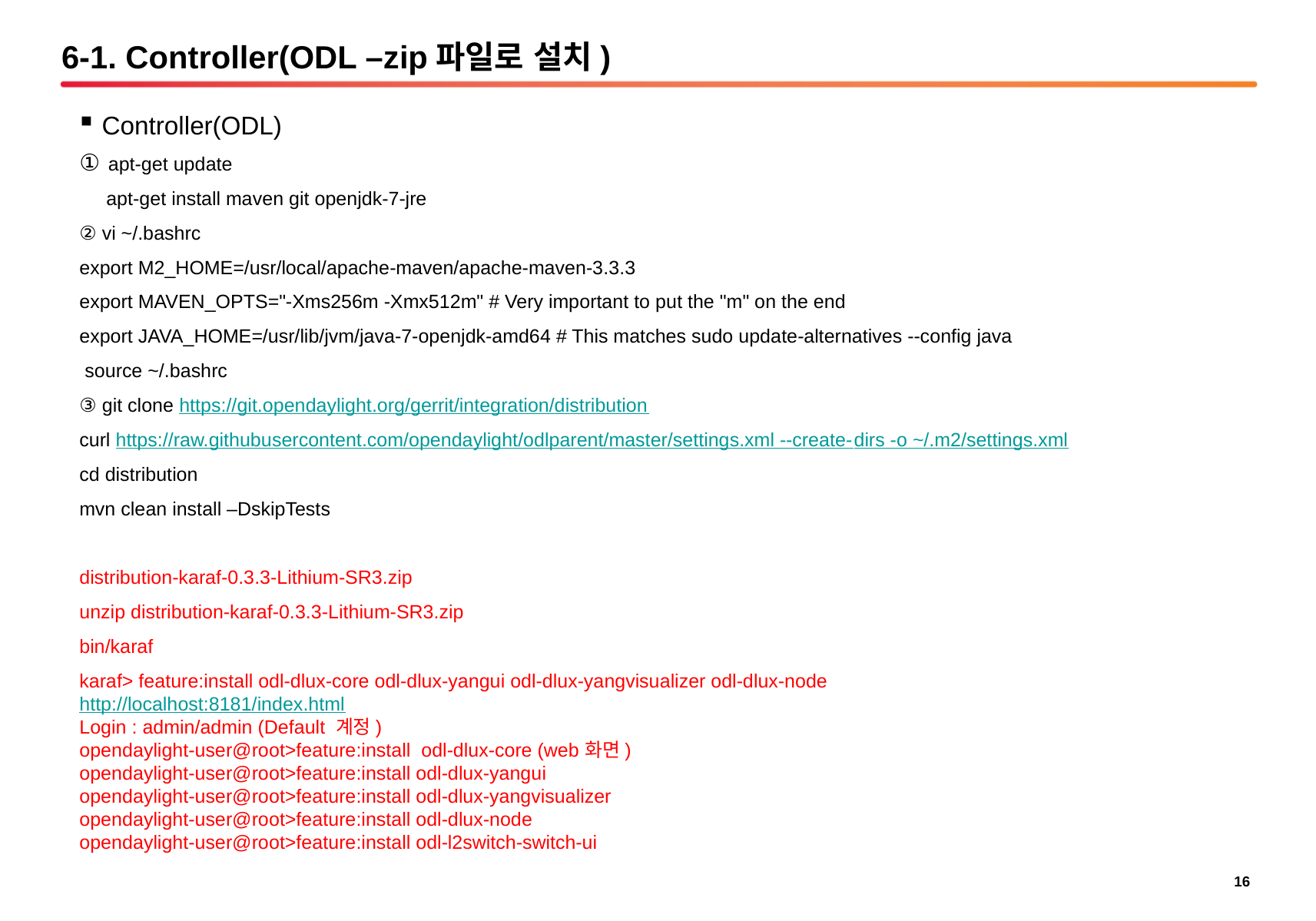

# 6-1. Controller(ODL –zip파일로 설치)
Controller(ODL)
apt-get update
     apt-get install maven git openjdk-7-jre
② vi ~/.bashrc
export M2_HOME=/usr/local/apache-maven/apache-maven-3.3.3
export MAVEN_OPTS="-Xms256m -Xmx512m" # Very important to put the "m" on the end
export JAVA_HOME=/usr/lib/jvm/java-7-openjdk-amd64 # This matches sudo update-alternatives --config java
 source ~/.bashrc
③ git clone https://git.opendaylight.org/gerrit/integration/distribution
curl https://raw.githubusercontent.com/opendaylight/odlparent/master/settings.xml --create-dirs -o ~/.m2/settings.xml
cd distribution
mvn clean install –DskipTests

distribution-karaf-0.3.3-Lithium-SR3.zip
unzip distribution-karaf-0.3.3-Lithium-SR3.zip
bin/karaf
karaf> feature:install odl-dlux-core odl-dlux-yangui odl-dlux-yangvisualizer odl-dlux-node
http://localhost:8181/index.html
Login : admin/admin (Default 계정)
opendaylight-user@root>feature:install  odl-dlux-core (web화면)
opendaylight-user@root>feature:install odl-dlux-yangui
opendaylight-user@root>feature:install odl-dlux-yangvisualizer
opendaylight-user@root>feature:install odl-dlux-node
opendaylight-user@root>feature:install odl-l2switch-switch-ui